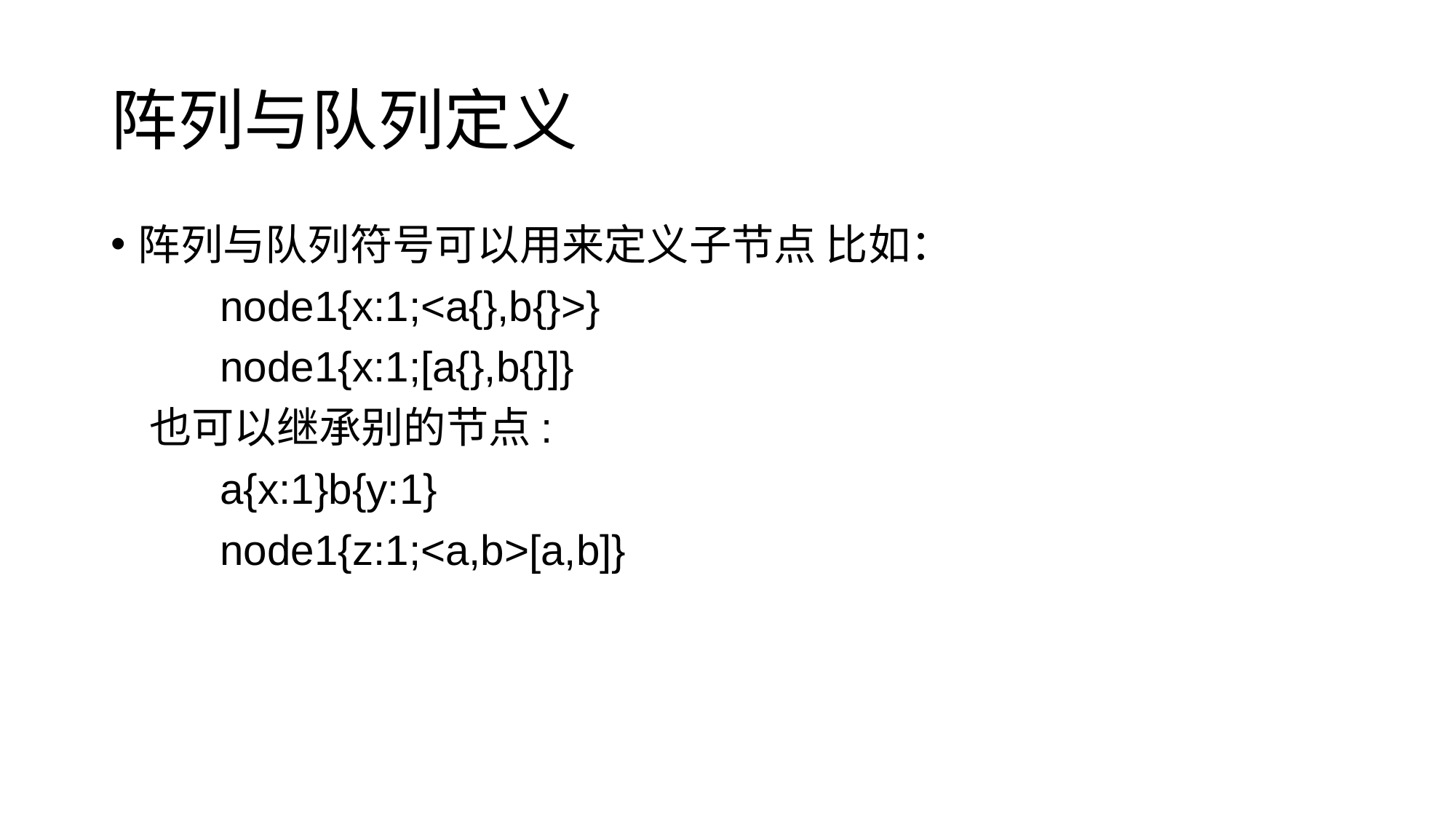

# 阵列与队列定义
阵列与队列符号可以用来定义子节点 比如：
   	node1{x:1;<a{},b{}>}
   	node1{x:1;[a{},b{}]}
   也可以继承别的节点:
	a{x:1}b{y:1}
	node1{z:1;<a,b>[a,b]}